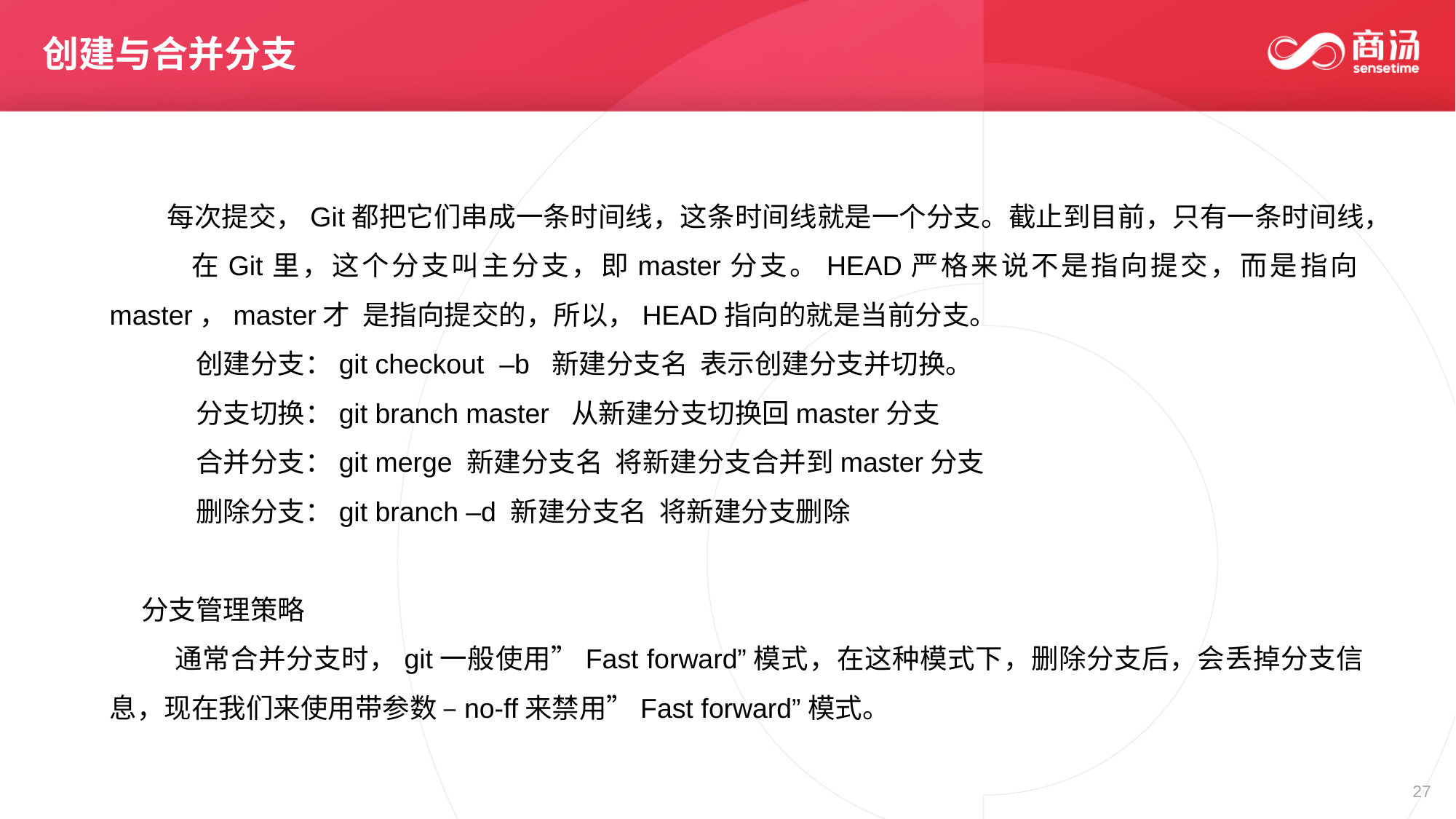

创建与合并分支
   每次提交，Git都把它们串成一条时间线，这条时间线就是一个分支。截止到目前，只有一条时间线，         在Git里，这个分支叫主分支，即master分支。HEAD严格来说不是指向提交，而是指向master，master才  是指向提交的，所以，HEAD指向的就是当前分支。
创建分支：git checkout  –b  新建分支名  表示创建分支并切换。
分支切换：git branch master  从新建分支切换回master分支
合并分支：git merge 新建分支名  将新建分支合并到master分支
删除分支：git branch –d 新建分支名  将新建分支删除

分支管理策略
    通常合并分支时，git一般使用”Fast forward”模式，在这种模式下，删除分支后，会丢掉分支信息，现在我们来使用带参数 –no-ff来禁用”Fast forward”模式。

27